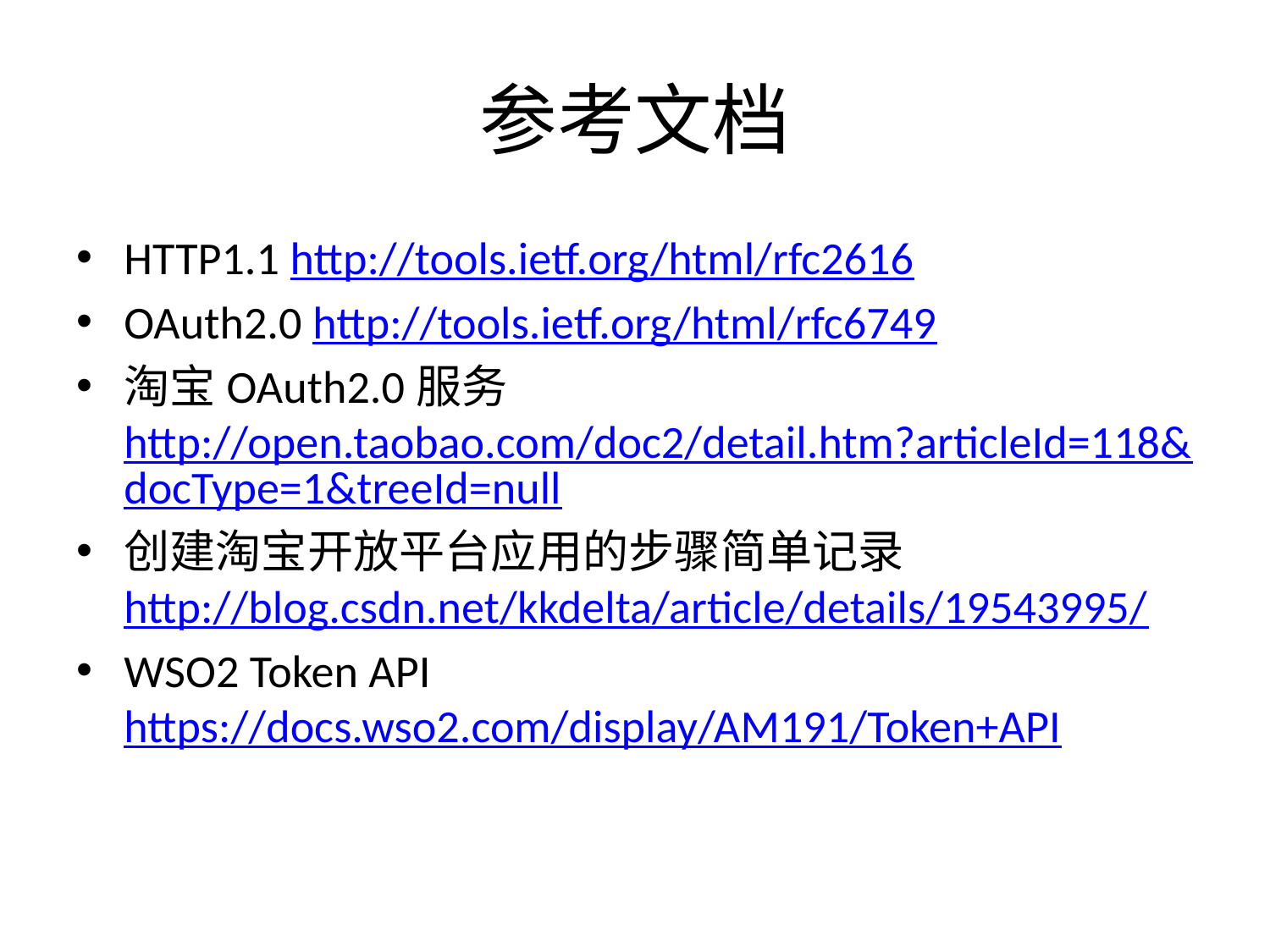

# 参考文档
HTTP1.1 http://tools.ietf.org/html/rfc2616
OAuth2.0 http://tools.ietf.org/html/rfc6749
淘宝OAuth2.0服务 http://open.taobao.com/doc2/detail.htm?articleId=118&docType=1&treeId=null
创建淘宝开放平台应用的步骤简单记录 http://blog.csdn.net/kkdelta/article/details/19543995/
WSO2 Token API https://docs.wso2.com/display/AM191/Token+API